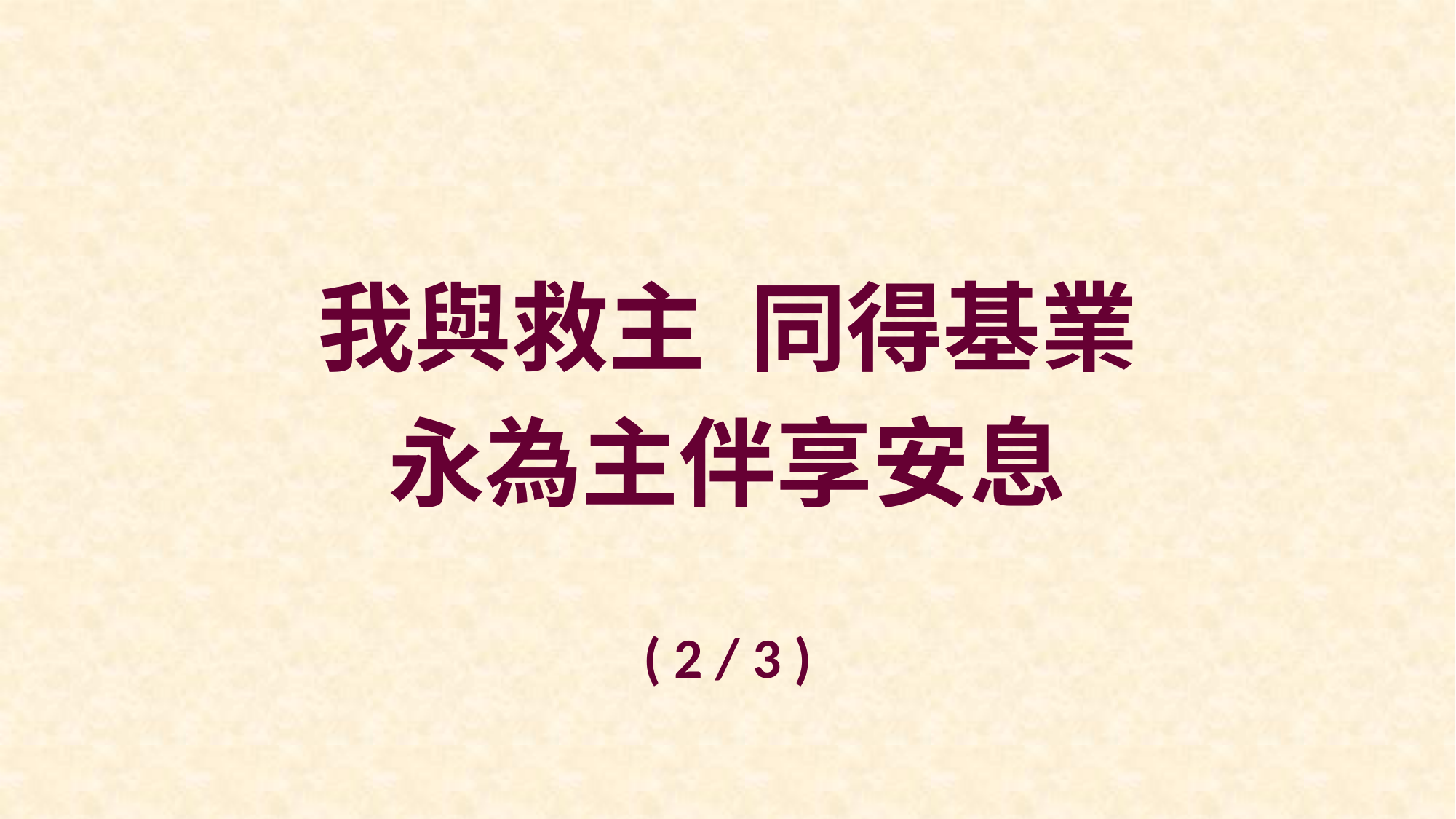

我與救主  同得基業
永為主伴享安息
( 2 / 3 )